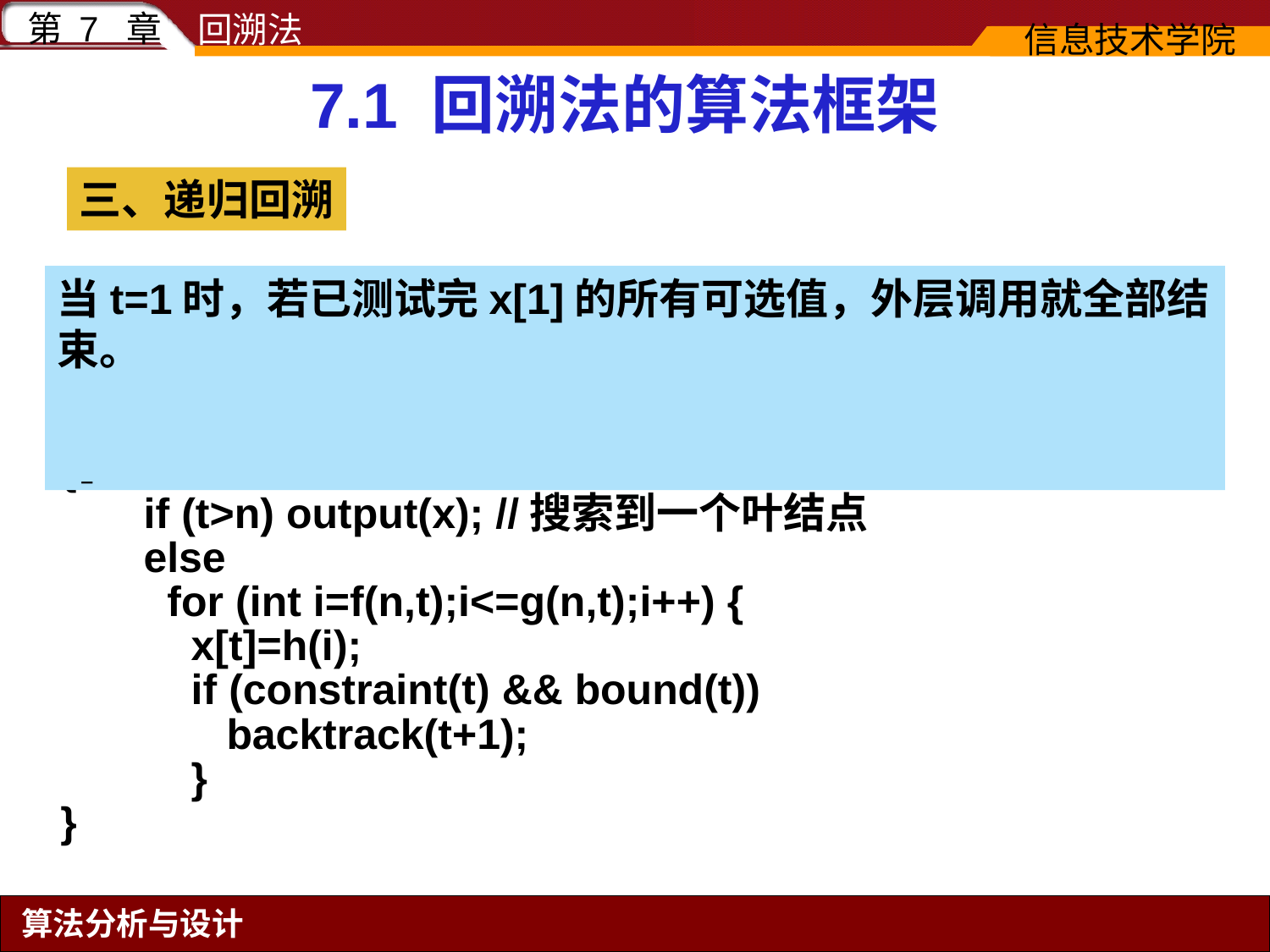

7.1 回溯法的算法框架
三、递归回溯
Bound(t)为T时，表示当前扩展结点处x[1:t]的取值尚未使目标函数越界，还需Backtrack(t+1)对其相应的子树作进一步搜索。否则，可以减去相应的子树。
For循环结束后，已搜索遍当前扩展结点所有未搜索过的子树。

当t=1时，若已测试完x[1]的所有可选值，外层调用就全部结束。

n为解空间树的深度，用来控制递归深度。

其中，形参t表示递归深度，即当前扩展结点在解空间树中的深度。

Output(x)对得到的可行解x进行记录或输出处理。
f(n,t),g(n,t)分别表示在当前扩展结点处未搜索过的子树的起始编号和终止编号。
h(i)表示在当前扩展结点处x[t]的第i个可选值。

函数Constraint(t)和Bound(t)表示在当前扩展结点处的约束函数和限界函数。
Constraint(t)为T时，表示当前扩展结点处x[1:t]的取值满足约束条件，否则不满足可减去相应子树。
由于回溯法对解空间作深度优先搜索，因此，在一般情况下用递归方法实现回溯法（回溯法也是设计递归过程的一种重要方法）。
void backtrack (int t)
{     //形参t表示递归深度，n是问题规模
       if (t>n) output(x); //搜索到一个叶结点
       else
         for (int i=f(n,t);i<=g(n,t);i++) {
           x[t]=h(i);
           if (constraint(t) && bound(t))
              backtrack(t+1);
           }
}
Backtrack(t)执行完毕，返回t-1层执行，对还没测试的x[t-1]（没搜索过的子树）的值继续搜索。